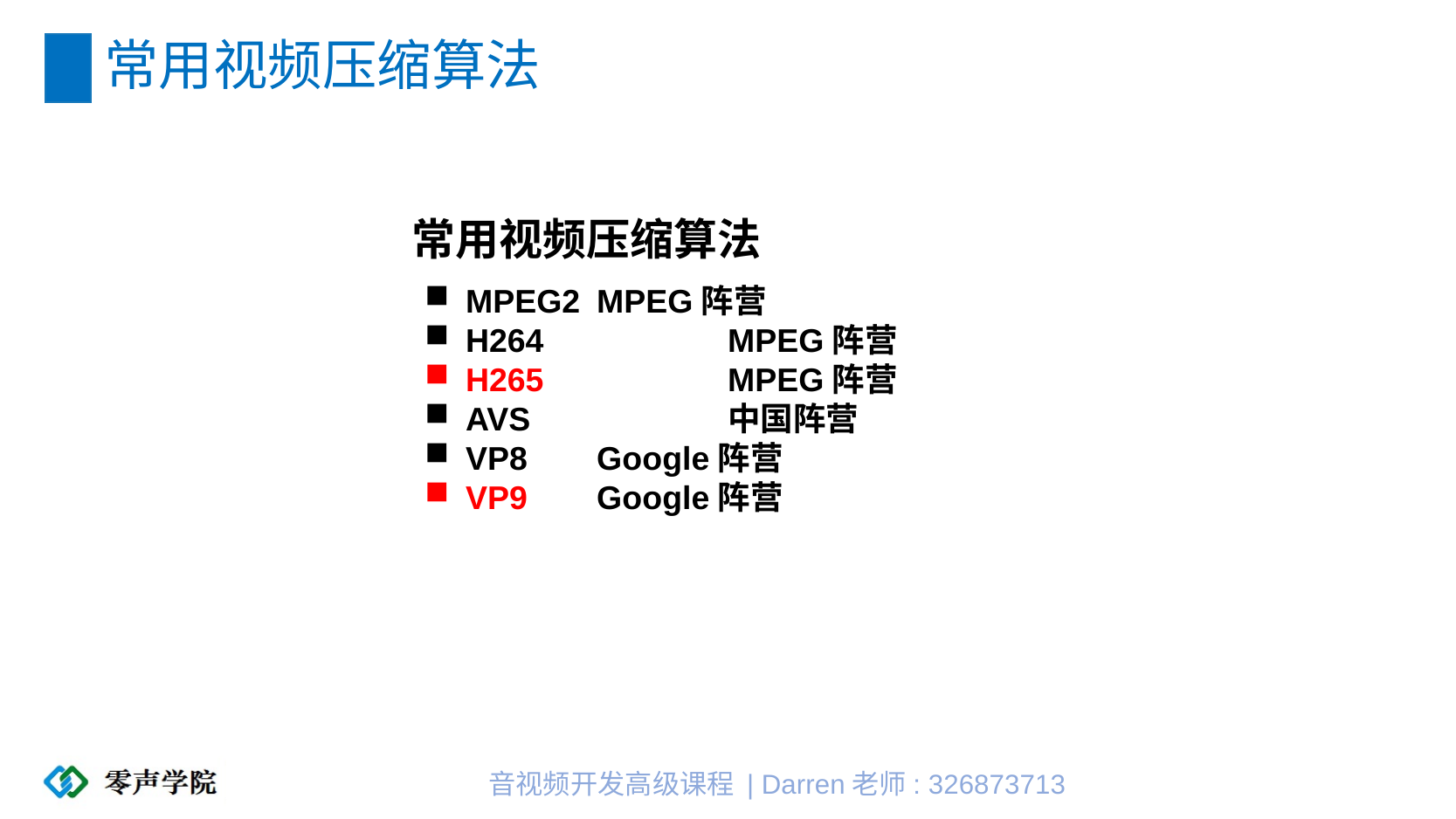

# 常用视频压缩算法
常用视频压缩算法
MPEG2	MPEG阵营
H264		MPEG阵营
H265		MPEG阵营
AVS   		中国阵营
VP8    	Google阵营
VP9    	Google阵营